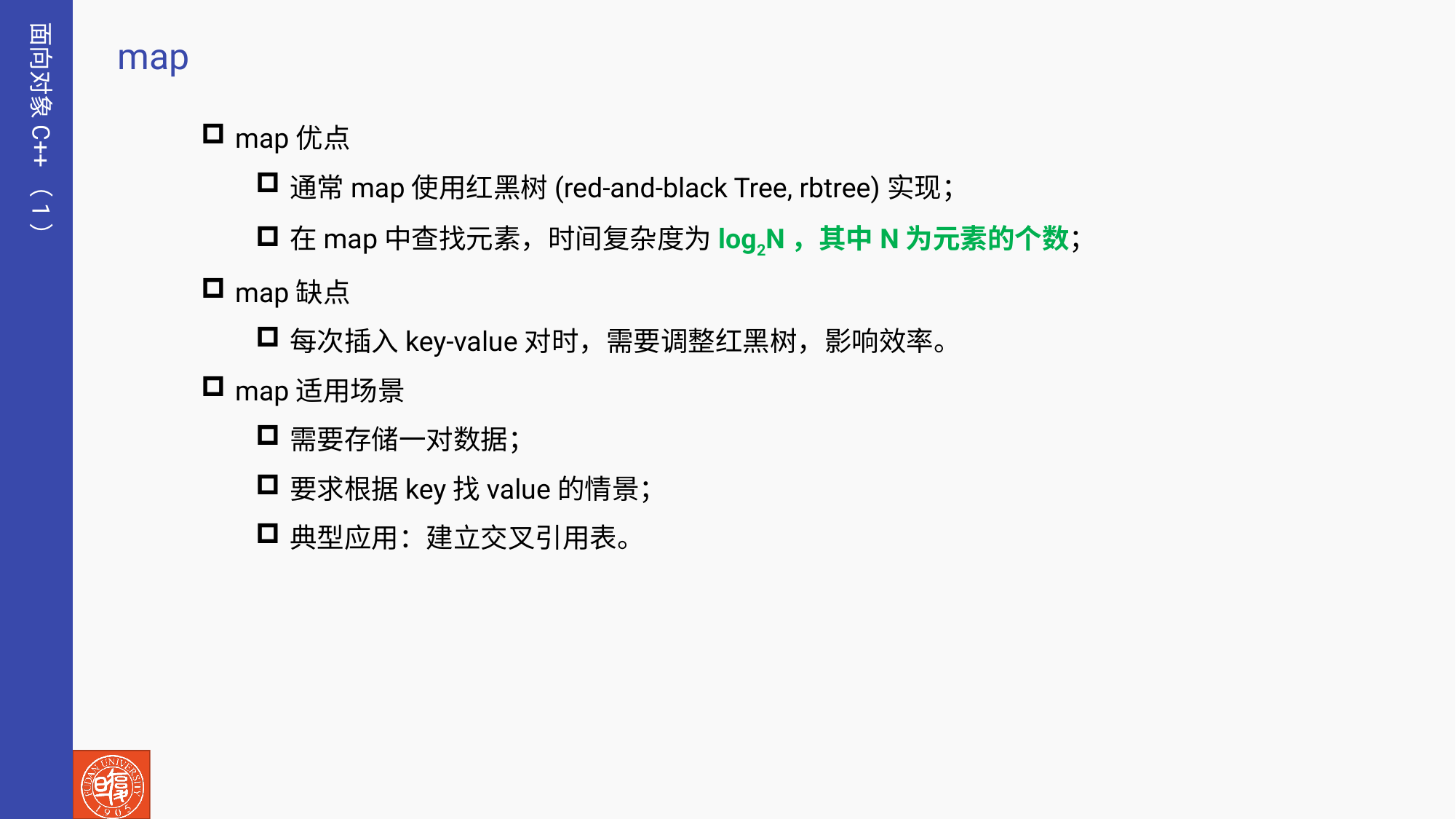

面向对象C++（1）
map
map优点
通常map使用红黑树(red-and-black Tree, rbtree)实现；
在map中查找元素，时间复杂度为log2N，其中N为元素的个数；
map缺点
每次插入key-value对时，需要调整红黑树，影响效率。
map适用场景
需要存储一对数据；
要求根据key找value的情景；
典型应用：建立交叉引用表。